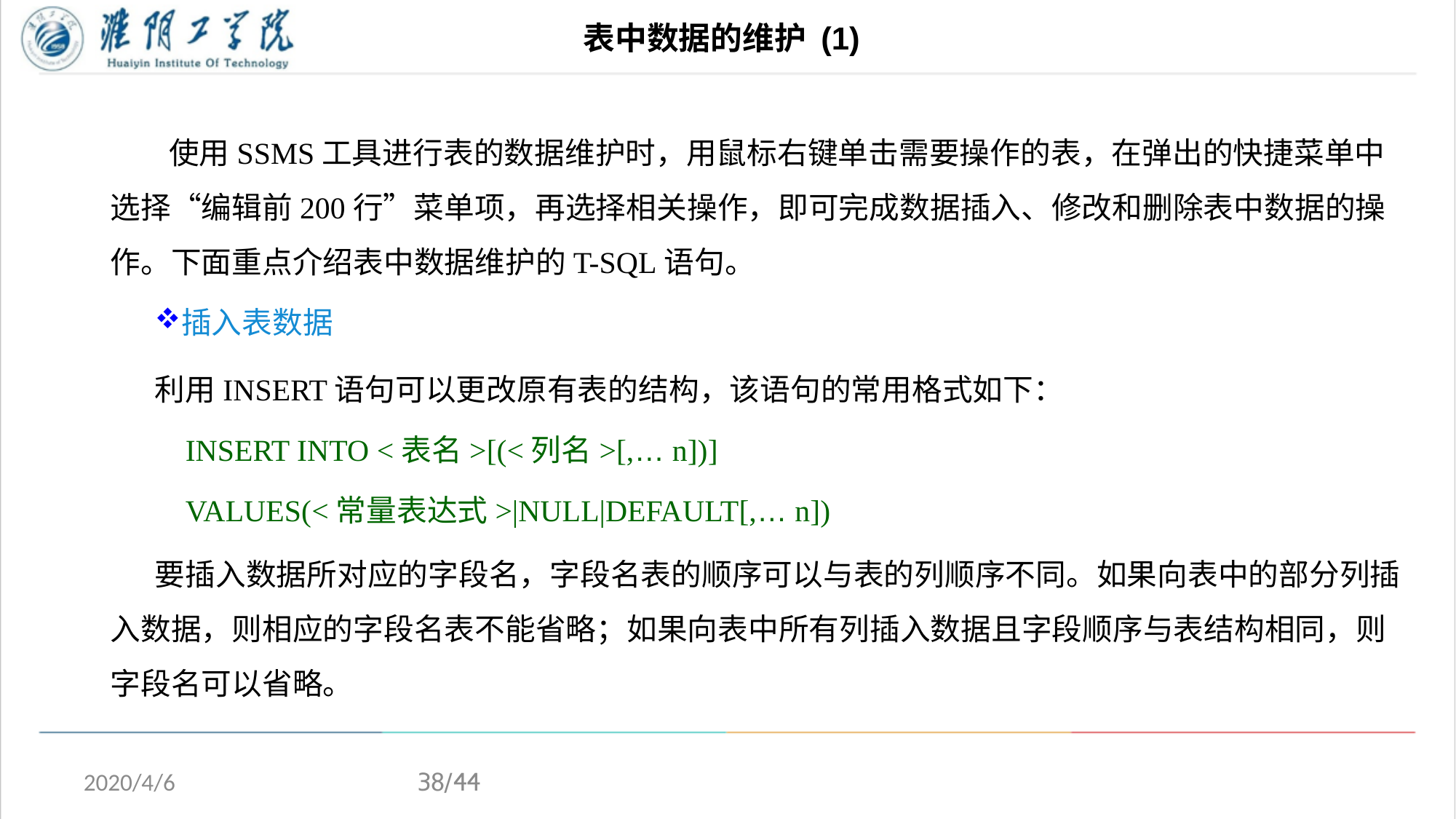

# 表中数据的维护 (1)
 使用SSMS工具进行表的数据维护时，用鼠标右键单击需要操作的表，在弹出的快捷菜单中选择“编辑前200行”菜单项，再选择相关操作，即可完成数据插入、修改和删除表中数据的操作。下面重点介绍表中数据维护的T-SQL语句。
插入表数据
利用INSERT语句可以更改原有表的结构，该语句的常用格式如下：
    INSERT INTO <表名>[(<列名>[,… n])]
    VALUES(<常量表达式>|NULL|DEFAULT[,… n])
要插入数据所对应的字段名，字段名表的顺序可以与表的列顺序不同。如果向表中的部分列插入数据，则相应的字段名表不能省略；如果向表中所有列插入数据且字段顺序与表结构相同，则字段名可以省略。
38/44
2020/4/6